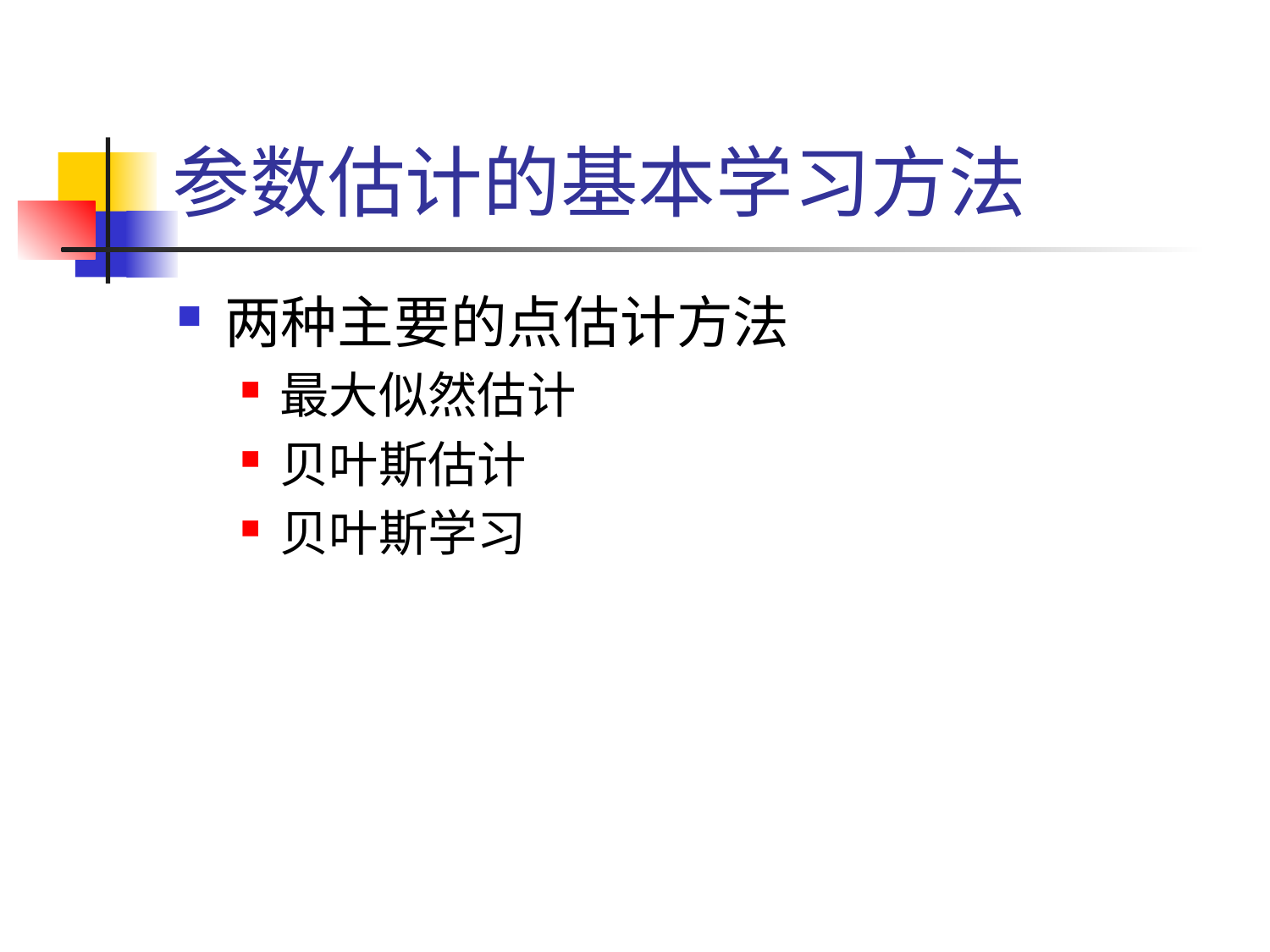

# 参数估计的基本学习方法
两种主要的点估计方法
最大似然估计
贝叶斯估计
贝叶斯学习